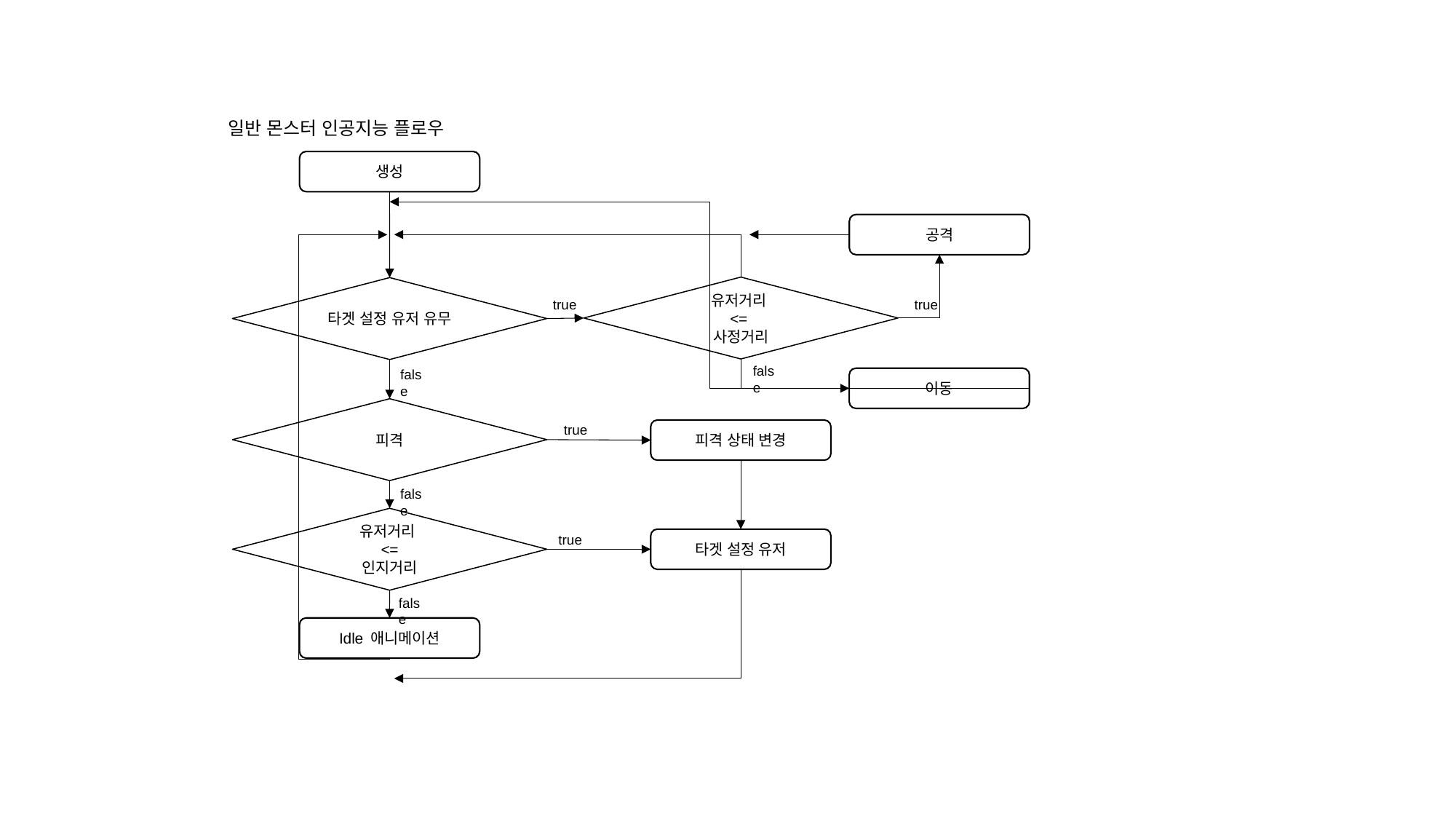

일반 몬스터 인공지능 플로우
생성
공격
유저거리
<=
사정거리
타겟 설정 유저 유무
true
true
false
false
이동
피격
true
피격 상태 변경
false
유저거리
<=
인지거리
true
타겟 설정 유저
false
Idle 애니메이션